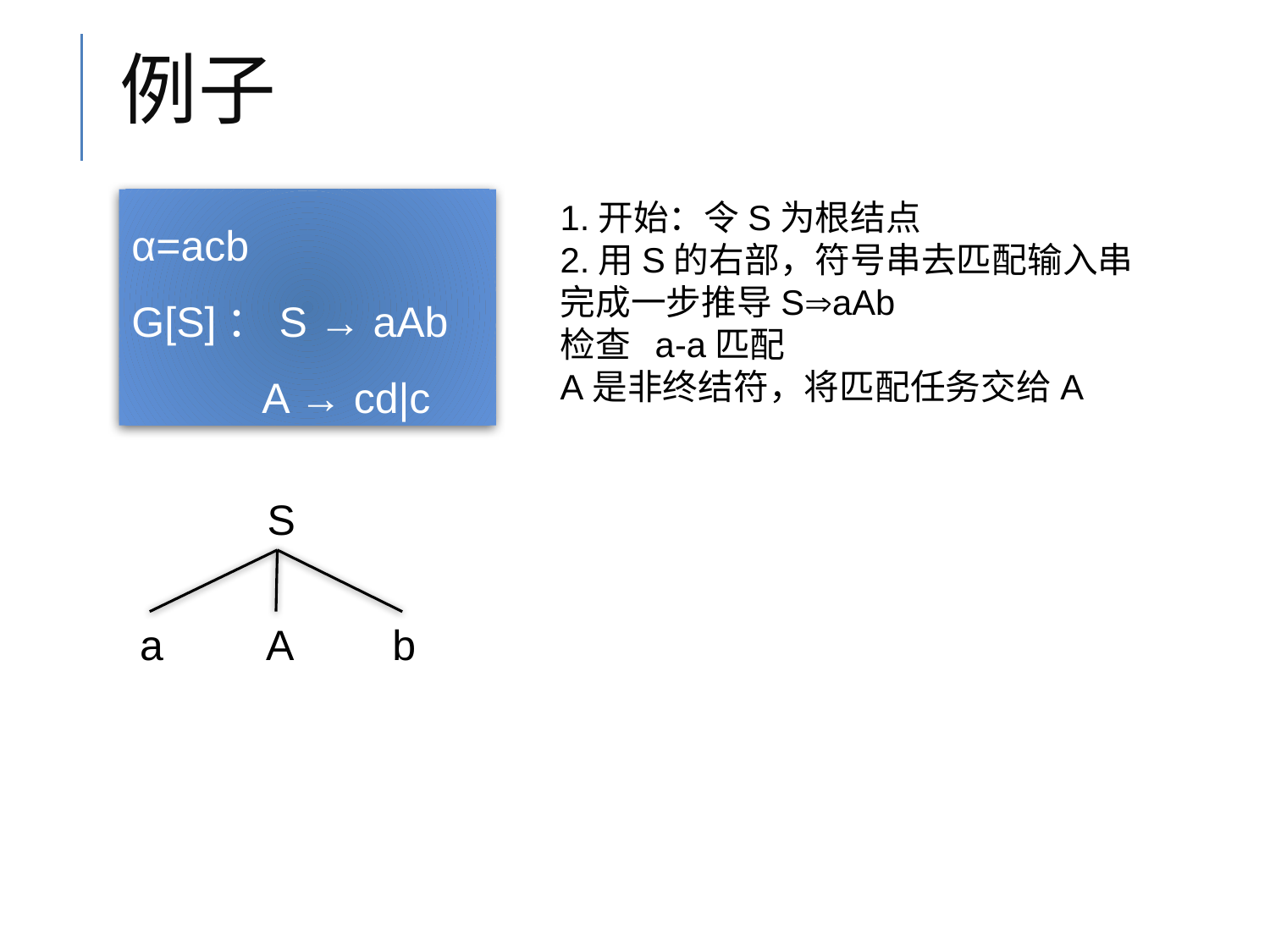

# 例子
α=acb
G[S]：S → aAb
           A → cd|c
1.开始：令S为根结点
2.用S的右部，符号串去匹配输入串
完成一步推导S⇒aAb
检查  a-a匹配
A是非终结符，将匹配任务交给A
S
a
A
b
13